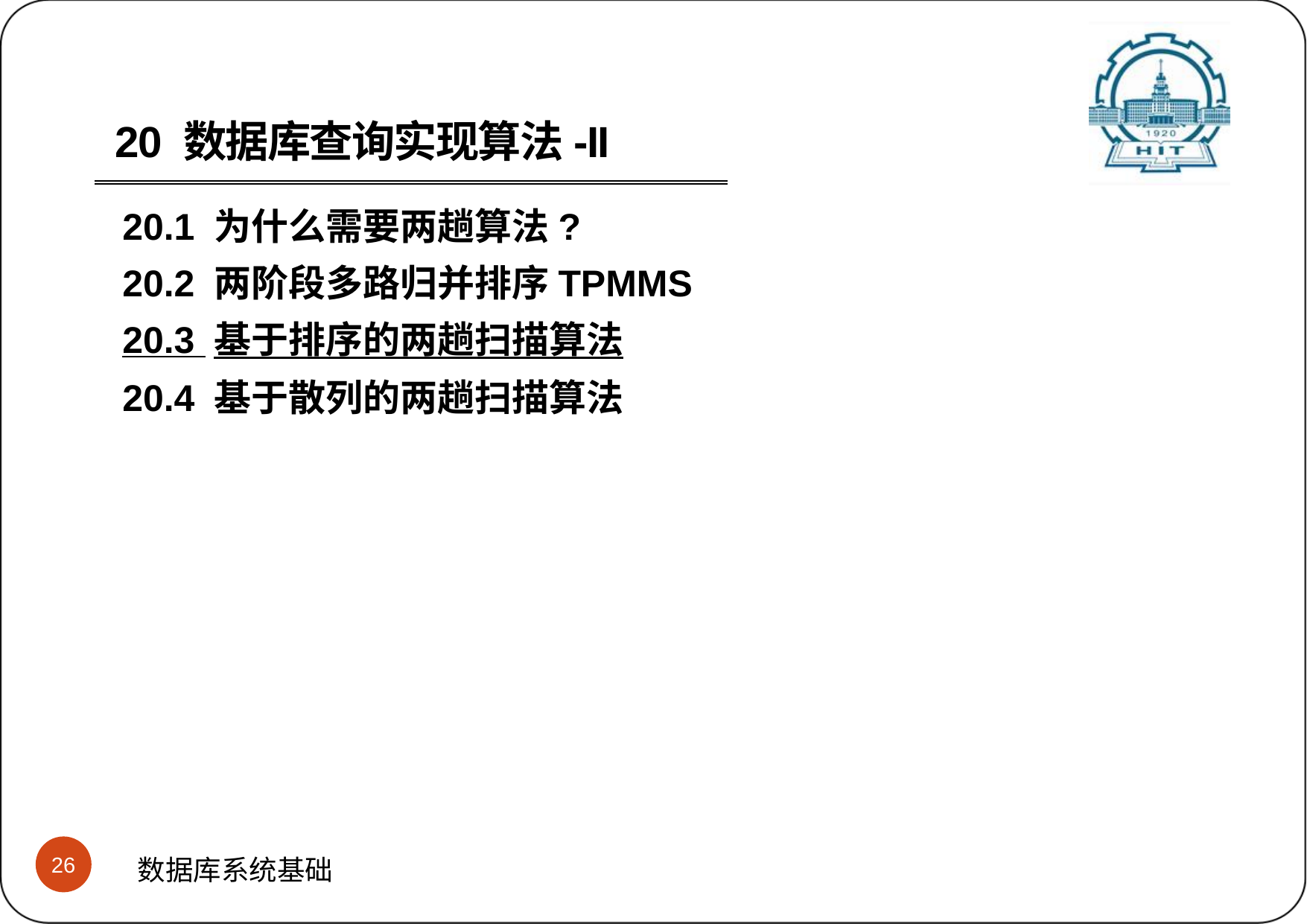

20 数据库查询实现算法-II
20.1 为什么需要两趟算法?
20.2 两阶段多路归并排序TPMMS
20.3 基于排序的两趟扫描算法
20.4 基于散列的两趟扫描算法
#